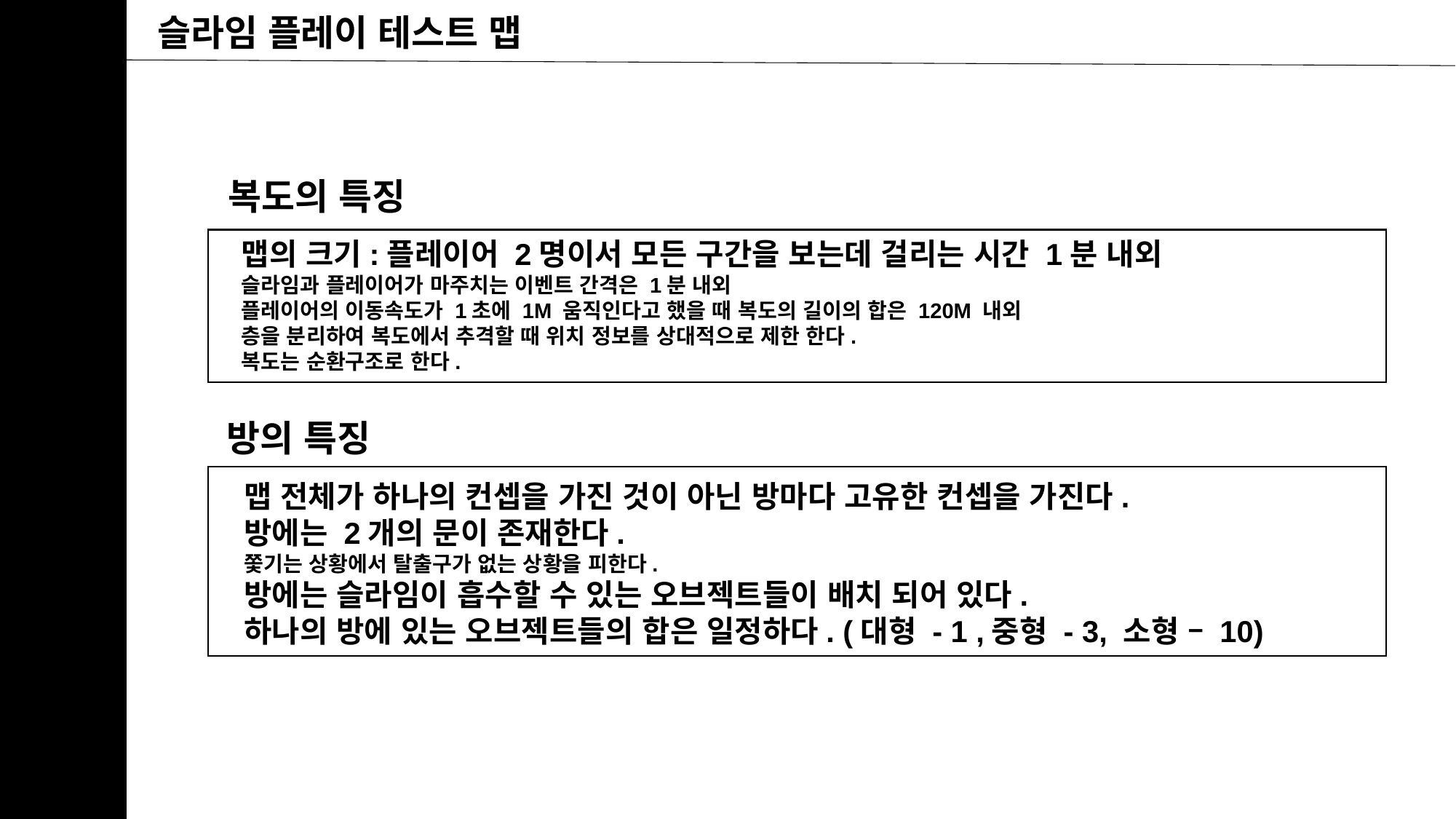

슬라임 플레이 테스트 맵
복도의 특징

맵의 크기:플레이어 2명이서 모든 구간을 보는데 걸리는 시간 1분 내외
슬라임과 플레이어가 마주치는 이벤트 간격은 1분 내외
플레이어의 이동속도가 1초에 1M 움직인다고 했을 때 복도의 길이의 합은 120M 내외
층을 분리하여 복도에서 추격할 때 위치 정보를 상대적으로 제한 한다.
복도는 순환구조로 한다.
방의 특징

맵 전체가 하나의 컨셉을 가진 것이 아닌 방마다 고유한 컨셉을 가진다.
방에는 2개의 문이 존재한다.
쫓기는 상황에서 탈출구가 없는 상황을 피한다.
방에는 슬라임이 흡수할 수 있는 오브젝트들이 배치 되어 있다.
하나의 방에 있는 오브젝트들의 합은 일정하다. (대형 - 1 ,중형 - 3, 소형 – 10)